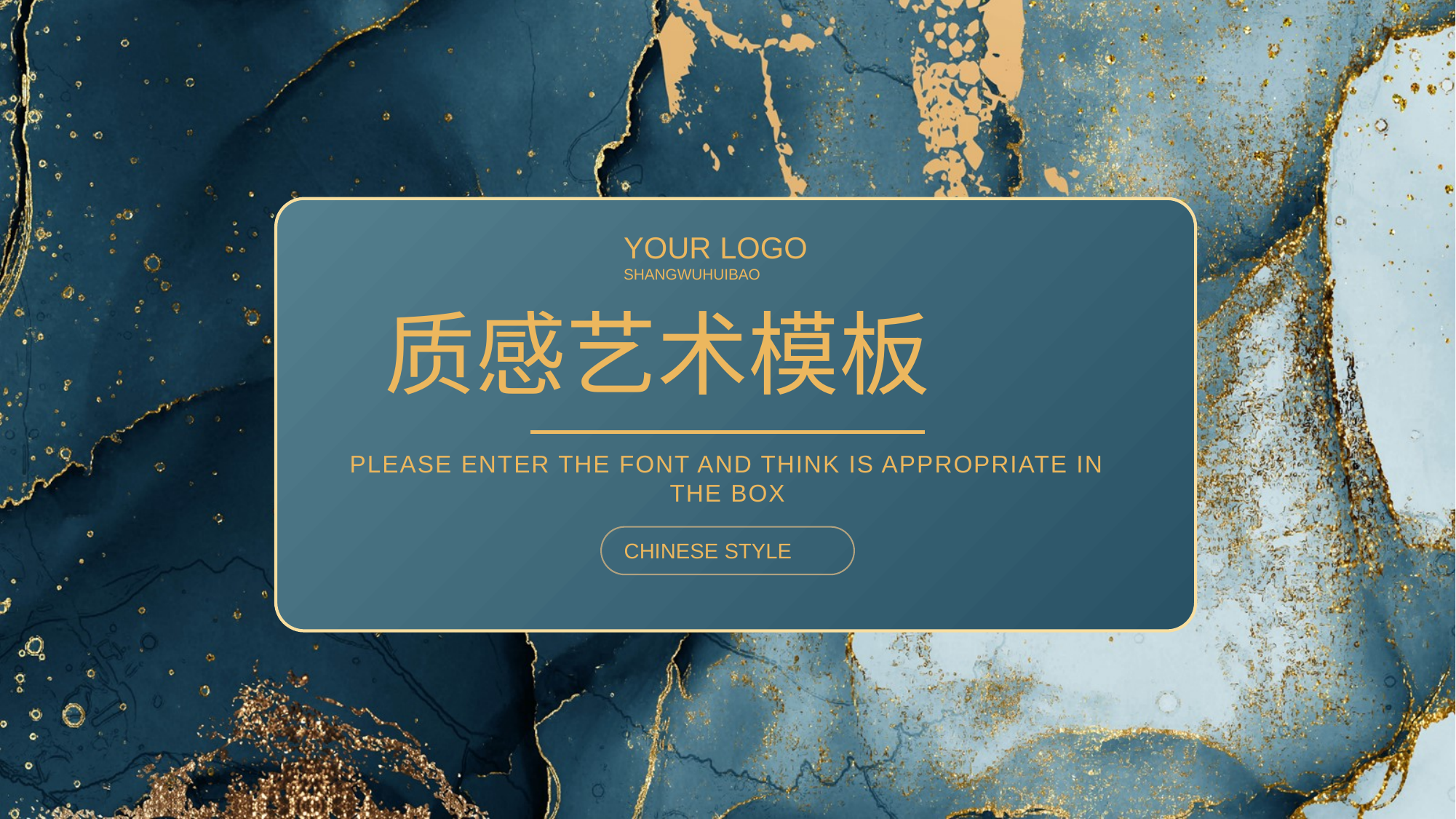

YOUR LOGO
SHANGWUHUIBAO
质感艺术模板
PLEASE ENTER THE FONT AND THINK IS APPROPRIATE IN THE BOX

CHINESE STYLE